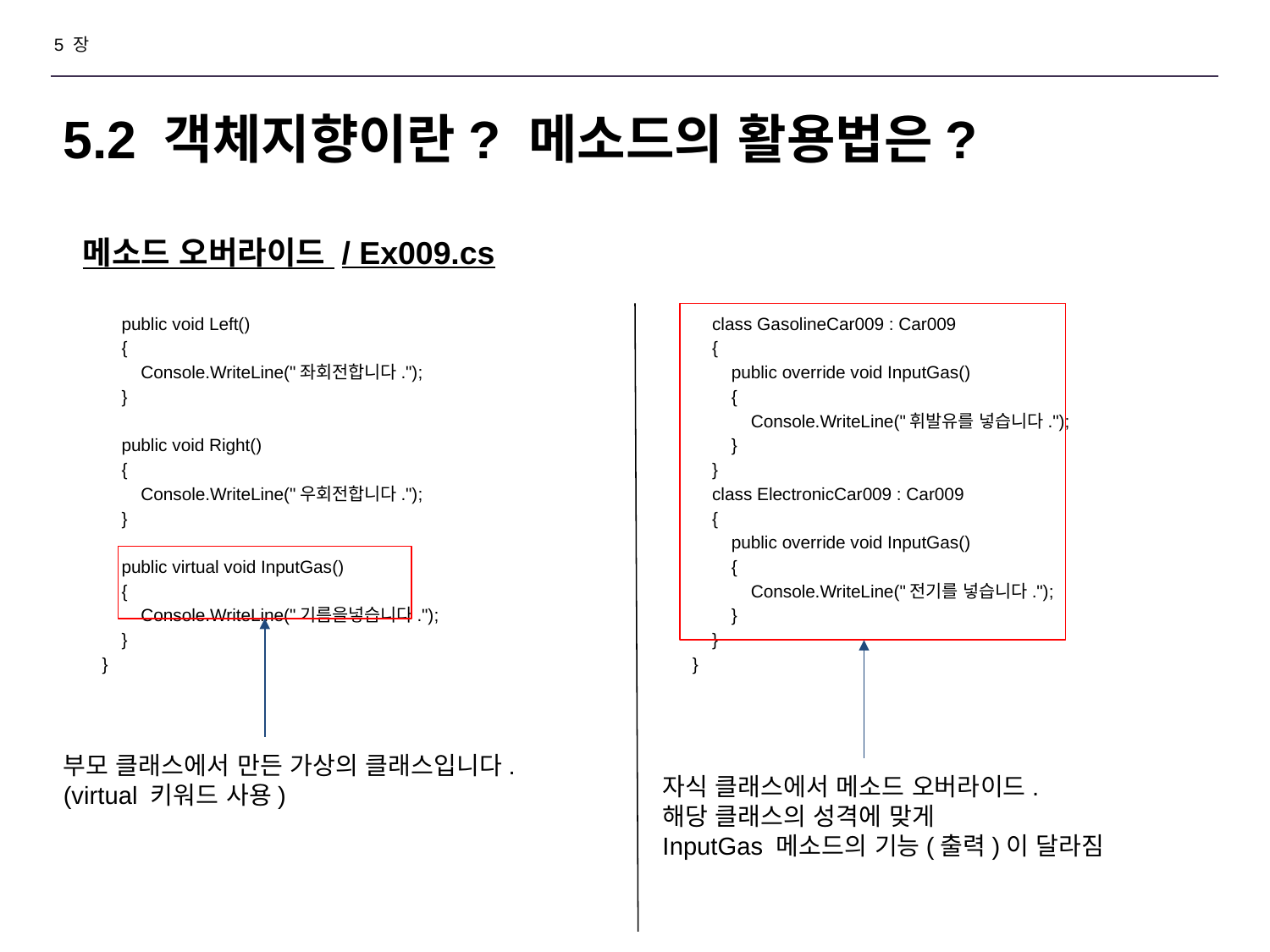

5 장
# 5.2 객체지향이란? 메소드의 활용법은?
메소드 오버라이드 / Ex009.cs
        public void Left()
        {
            Console.WriteLine("좌회전합니다.");
        }

        public void Right()
        {
            Console.WriteLine("우회전합니다.");
        }

        public virtual void InputGas()
        {
            Console.WriteLine("기름을넣습니다.");
        }
    }

    class GasolineCar009 : Car009
    {
        public override void InputGas()
        {
            Console.WriteLine("휘발유를 넣습니다.");
        }
    }
    class ElectronicCar009 : Car009
    {
        public override void InputGas()
        {
            Console.WriteLine("전기를 넣습니다.");
        }
    }
}

부모 클래스에서 만든 가상의 클래스입니다.
(virtual 키워드 사용)
자식 클래스에서 메소드 오버라이드.
해당 클래스의 성격에 맞게
InputGas 메소드의 기능(출력)이 달라짐